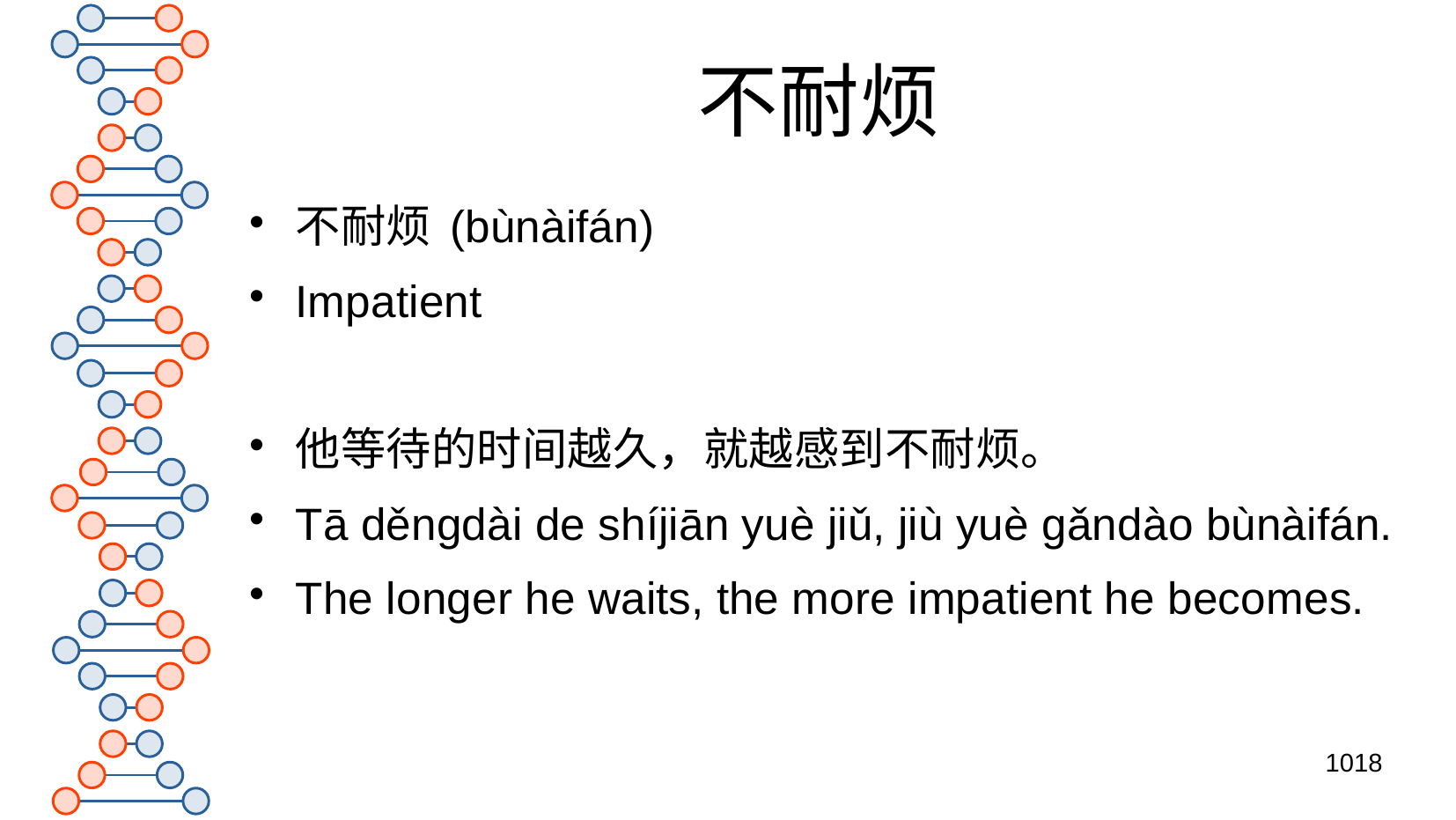

# 不耐烦
不耐烦 (bùnàifán)
Impatient

他等待的时间越久，就越感到不耐烦。
Tā děngdài de shíjiān yuè jiǔ, jiù yuè gǎndào bùnàifán.
The longer he waits, the more impatient he becomes.

1018